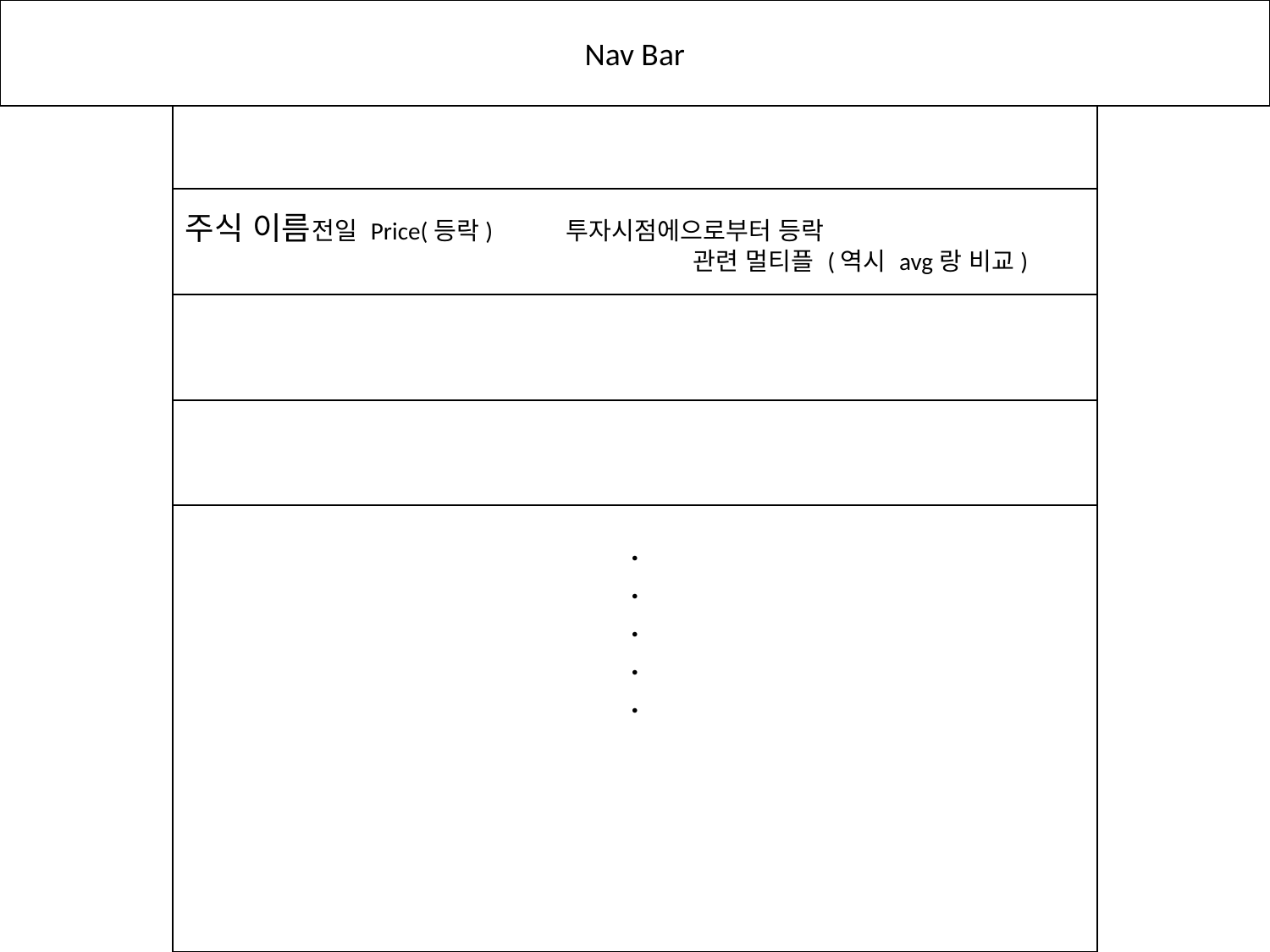

Nav Bar

.
.
.
.
.

주식 이름	전일 Price(등락)	투자시점에으로부터 등락
				관련 멀티플 (역시 avg랑 비교)
My Portfolio
-> 로그인시 이용가능